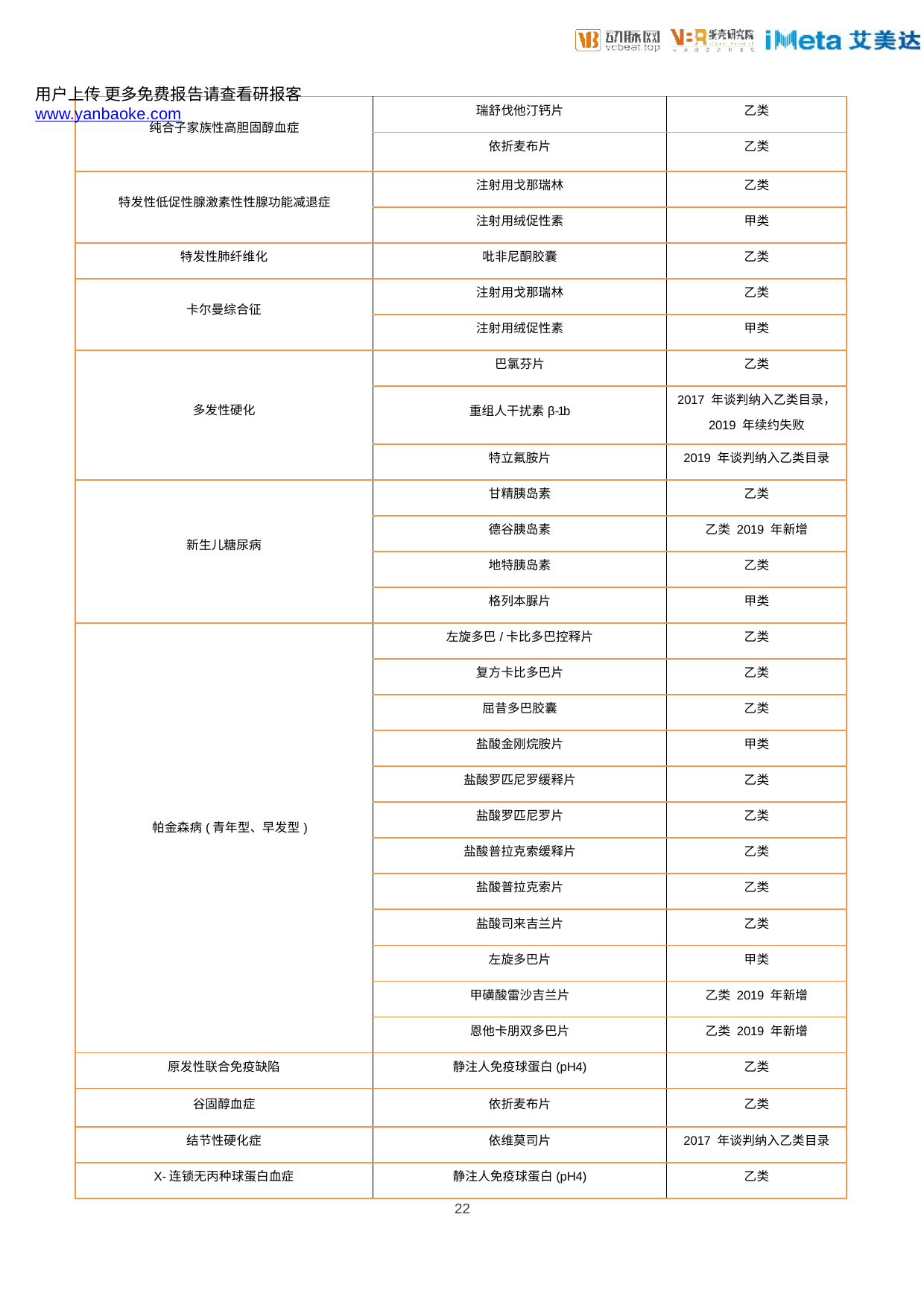

用户上传 更多免费报告请查看研报客 www.yanbaoke.com
| 纯合子家族性高胆固醇血症 | 瑞舒伐他汀钙片 | 乙类 |
| --- | --- | --- |
|  | 依折麦布片 | 乙类 |
| 特发性低促性腺激素性性腺功能减退症 | 注射用戈那瑞林 | 乙类 |
|  | 注射用绒促性素 | 甲类 |
| 特发性肺纤维化 | 吡非尼酮胶囊 | 乙类 |
| 卡尔曼综合征 | 注射用戈那瑞林 | 乙类 |
|  | 注射用绒促性素 | 甲类 |
| 多发性硬化 | 巴氯芬片 | 乙类 |
|  | 重组人干扰素β-1b | 2017 年谈判纳入乙类目录， 2019 年续约失败 |
|  | 特立氟胺片 | 2019 年谈判纳入乙类目录 |
| 新生儿糖尿病 | 甘精胰岛素 | 乙类 |
|  | 德谷胰岛素 | 乙类 2019 年新增 |
|  | 地特胰岛素 | 乙类 |
|  | 格列本脲片 | 甲类 |
| 帕金森病(青年型、早发型) | 左旋多巴/卡比多巴控释片 | 乙类 |
|  | 复方卡比多巴片 | 乙类 |
|  | 屈昔多巴胶囊 | 乙类 |
|  | 盐酸金刚烷胺片 | 甲类 |
|  | 盐酸罗匹尼罗缓释片 | 乙类 |
|  | 盐酸罗匹尼罗片 | 乙类 |
|  | 盐酸普拉克索缓释片 | 乙类 |
|  | 盐酸普拉克索片 | 乙类 |
|  | 盐酸司来吉兰片 | 乙类 |
|  | 左旋多巴片 | 甲类 |
|  | 甲磺酸雷沙吉兰片 | 乙类 2019 年新增 |
|  | 恩他卡朋双多巴片 | 乙类 2019 年新增 |
| 原发性联合免疫缺陷 | 静注人免疫球蛋白(pH4) | 乙类 |
| 谷固醇血症 | 依折麦布片 | 乙类 |
| 结节性硬化症 | 依维莫司片 | 2017 年谈判纳入乙类目录 |
| X-连锁无丙种球蛋白血症 | 静注人免疫球蛋白(pH4) | 乙类 |
22